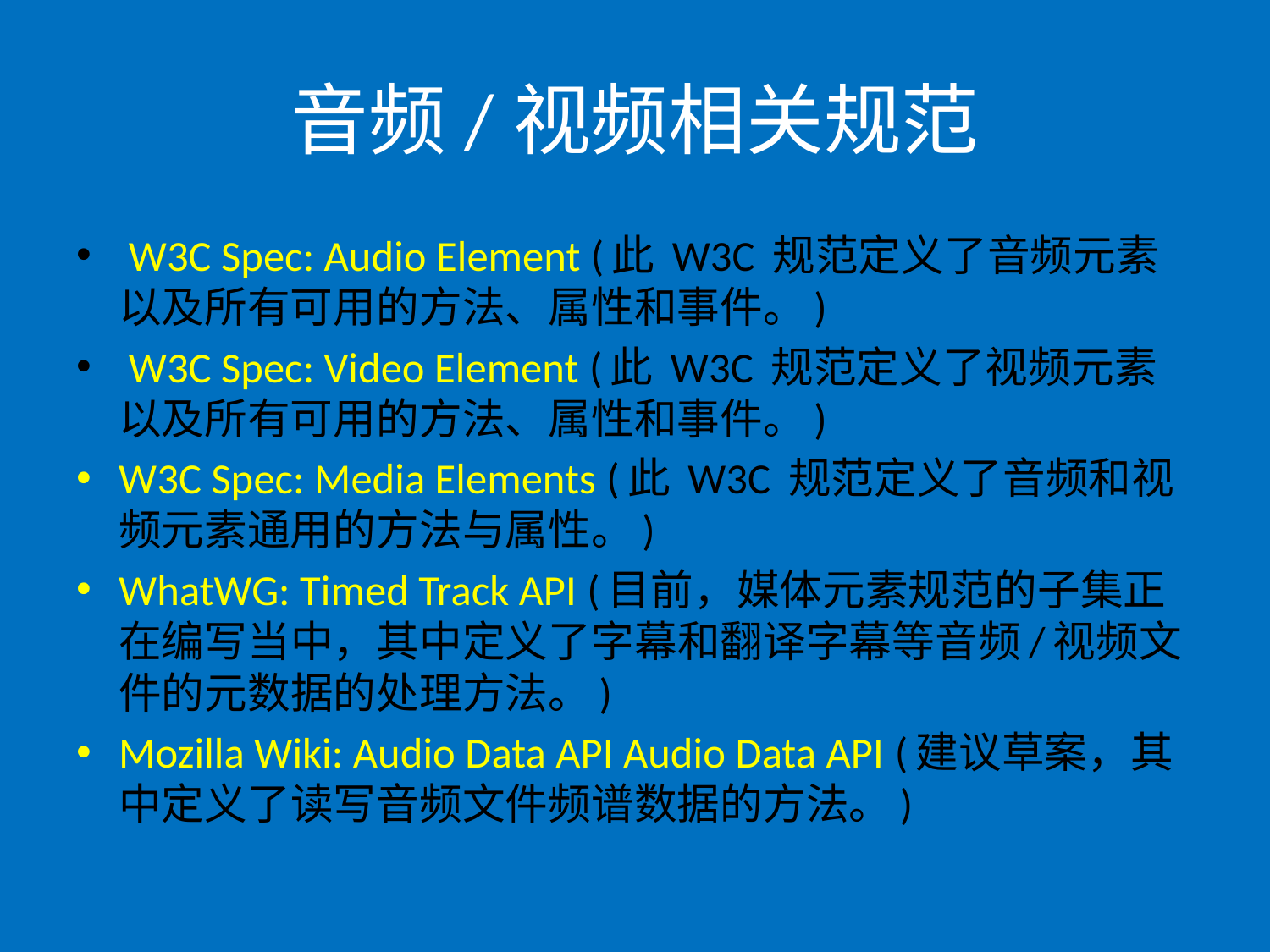

# 音频/视频相关规范
 W3C Spec: Audio Element (此 W3C 规范定义了音频元素以及所有可用的方法、属性和事件。)
 W3C Spec: Video Element (此 W3C 规范定义了视频元素以及所有可用的方法、属性和事件。)
W3C Spec: Media Elements (此 W3C 规范定义了音频和视频元素通用的方法与属性。)
WhatWG: Timed Track API (目前，媒体元素规范的子集正在编写当中，其中定义了字幕和翻译字幕等音频/视频文件的元数据的处理方法。)
Mozilla Wiki: Audio Data API Audio Data API (建议草案，其中定义了读写音频文件频谱数据的方法。)